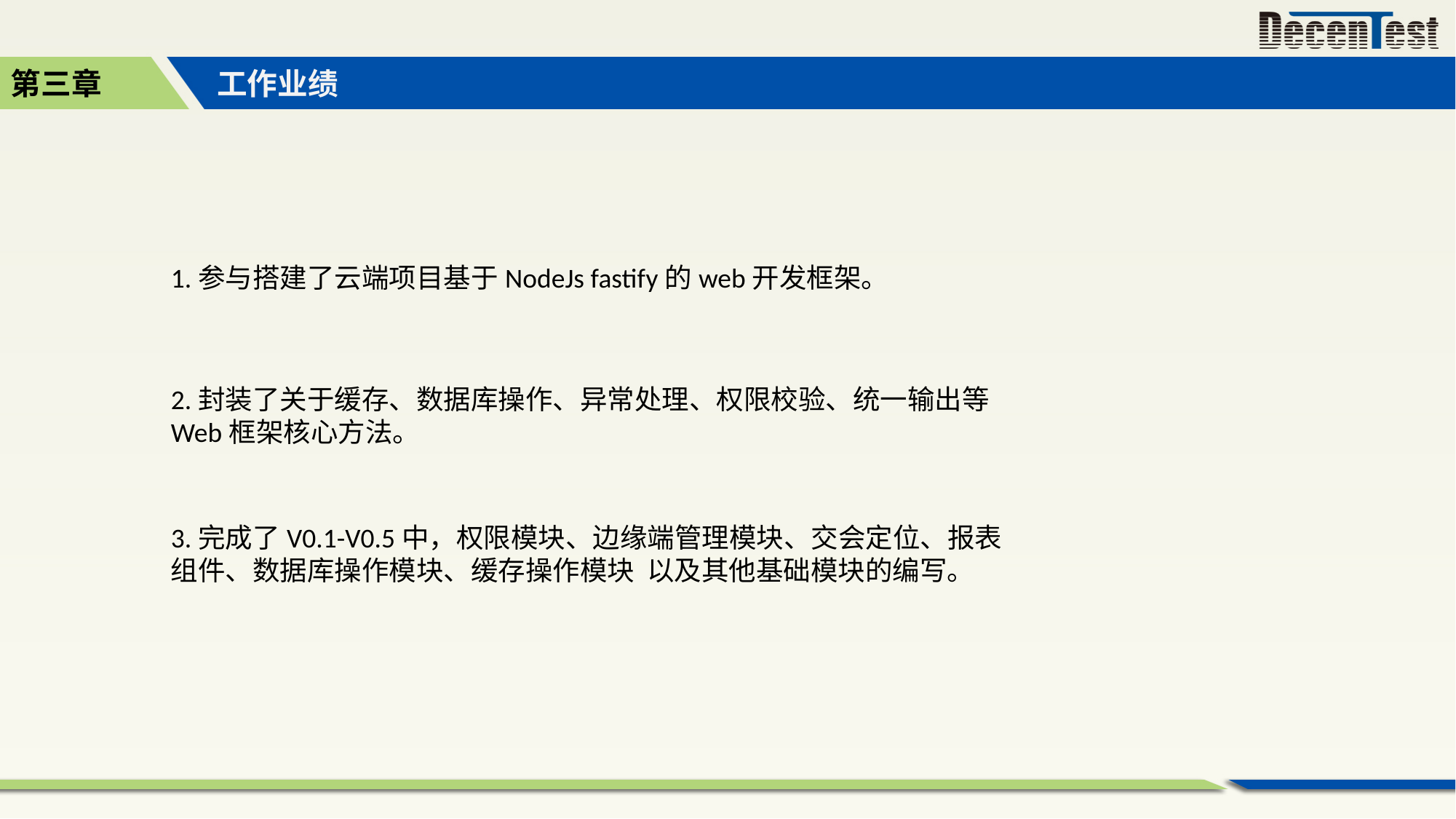

第三章
工作业绩
1.参与搭建了云端项目基于NodeJs fastify的web开发框架。
2.封装了关于缓存、数据库操作、异常处理、权限校验、统一输出等Web框架核心方法。
3.完成了V0.1-V0.5中，权限模块、边缘端管理模块、交会定位、报表组件、数据库操作模块、缓存操作模块  以及其他基础模块的编写。

5